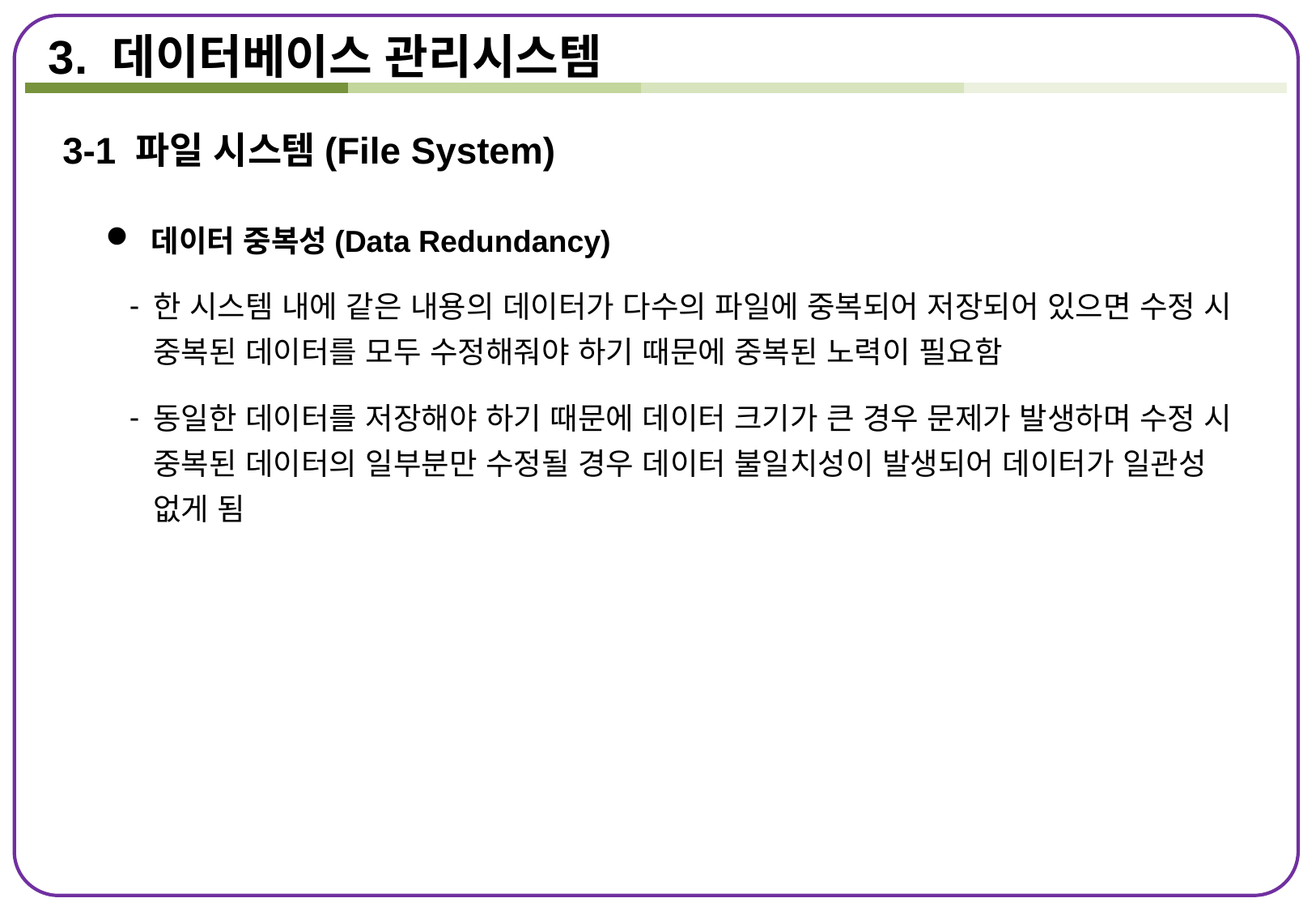

3. 데이터베이스 관리시스템
3-1 파일 시스템(File System)
데이터 중복성(Data Redundancy)
한 시스템 내에 같은 내용의 데이터가 다수의 파일에 중복되어 저장되어 있으면 수정 시 중복된 데이터를 모두 수정해줘야 하기 때문에 중복된 노력이 필요함
동일한 데이터를 저장해야 하기 때문에 데이터 크기가 큰 경우 문제가 발생하며 수정 시 중복된 데이터의 일부분만 수정될 경우 데이터 불일치성이 발생되어 데이터가 일관성 없게 됨